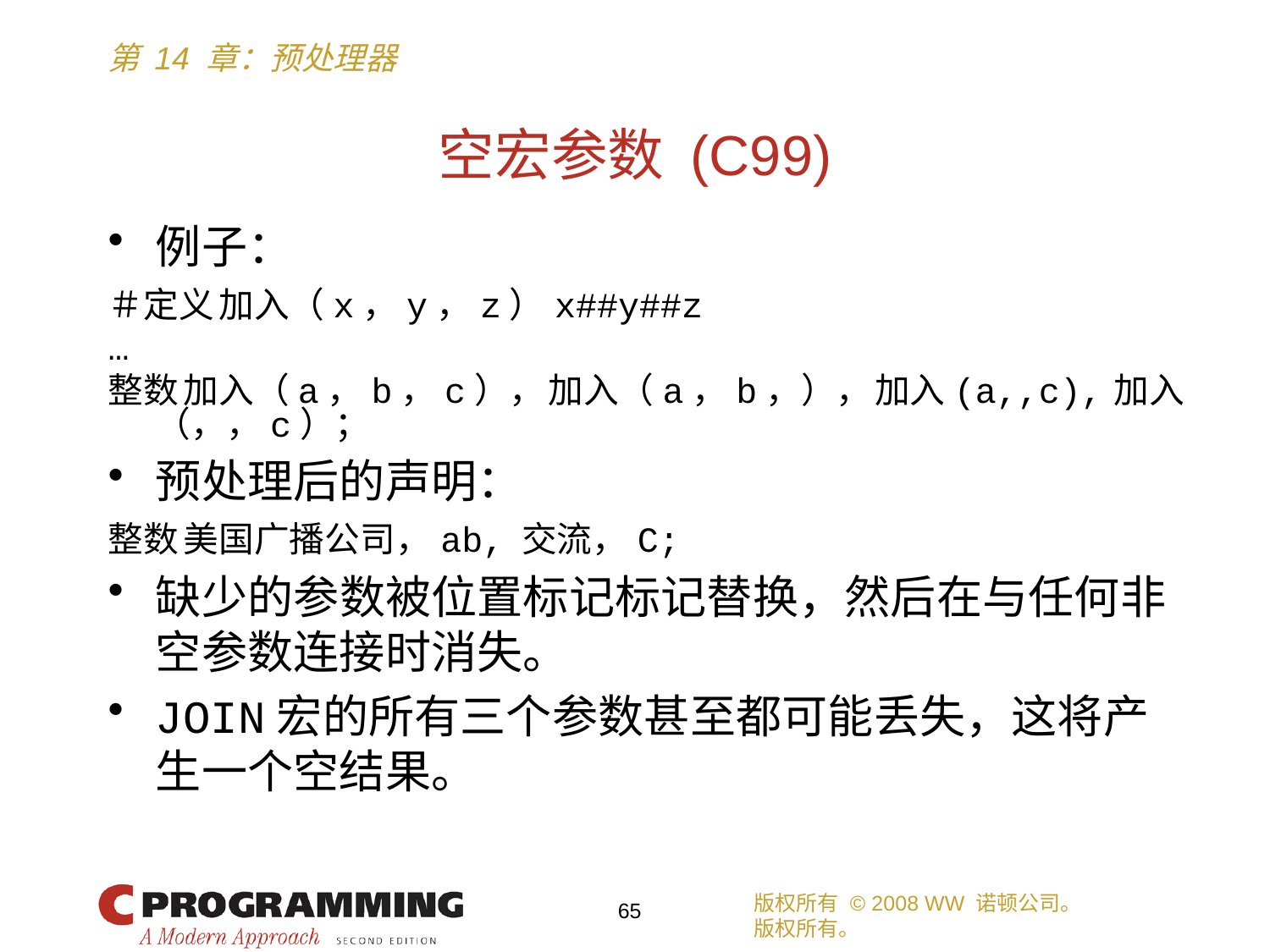

# 空宏参数 (C99)
例子：
＃定义 加入（x，y，z） x##y##z
…
整数 加入（a，b，c）， 加入（a，b，）， 加入(a,,c), 加入（，，c）；
预处理后的声明：
整数 美国广播公司， ab, 交流， C;
缺少的参数被位置标记标记替换，然后在与任何非空参数连接时消失。
JOIN宏的所有三个参数甚至都可能丢失，这将产生一个空结果。
版权所有 © 2008 WW 诺顿公司。
版权所有。
65